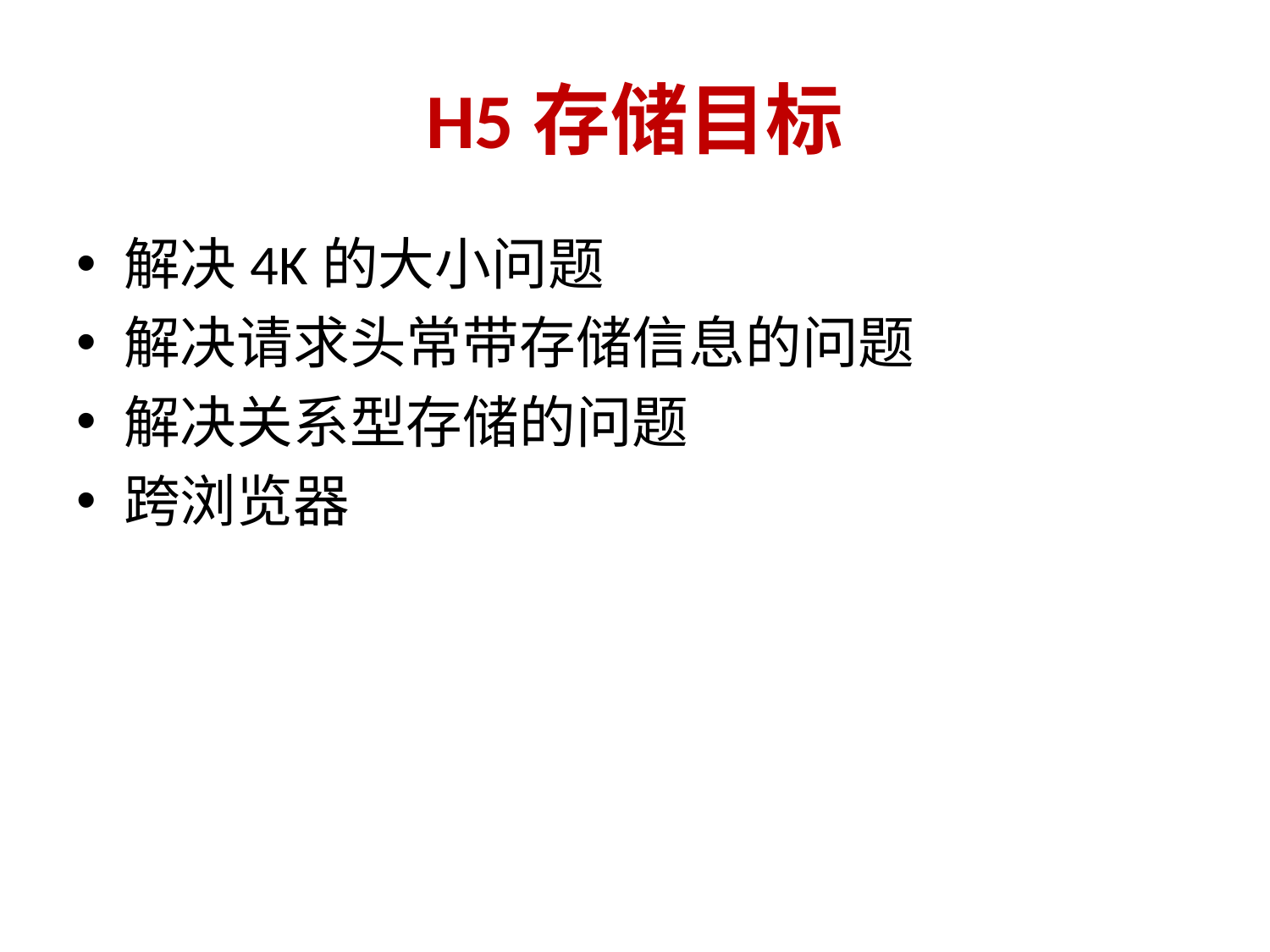

# H5存储目标
解决4K的大小问题
解决请求头常带存储信息的问题
解决关系型存储的问题
跨浏览器